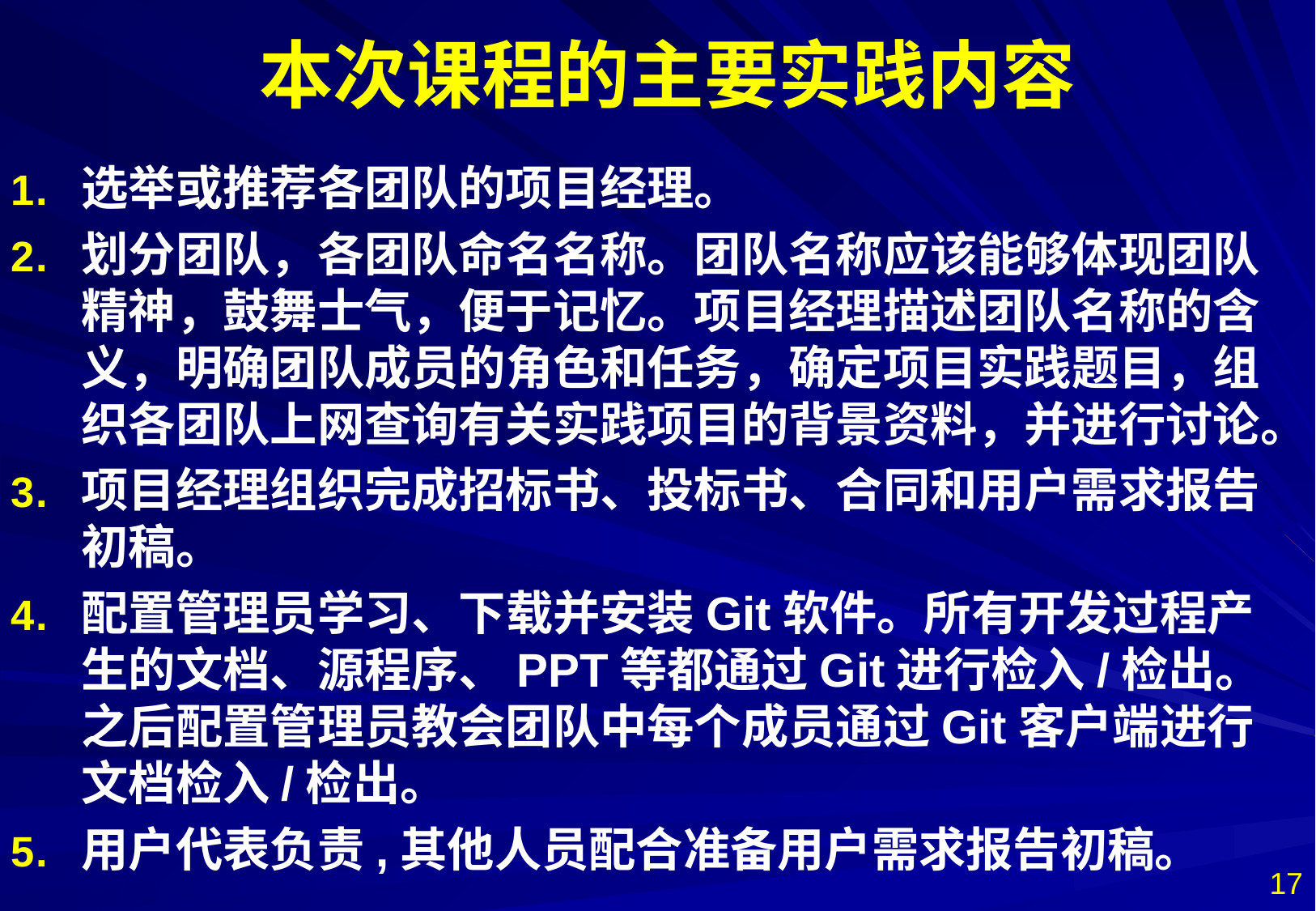

# 本次课程的主要实践内容
选举或推荐各团队的项目经理。
划分团队，各团队命名名称。团队名称应该能够体现团队精神，鼓舞士气，便于记忆。项目经理描述团队名称的含义，明确团队成员的角色和任务，确定项目实践题目，组织各团队上网查询有关实践项目的背景资料，并进行讨论。
项目经理组织完成招标书、投标书、合同和用户需求报告初稿。
配置管理员学习、下载并安装Git软件。所有开发过程产生的文档、源程序、PPT等都通过Git进行检入/检出。之后配置管理员教会团队中每个成员通过Git客户端进行文档检入/检出。
用户代表负责,其他人员配合准备用户需求报告初稿。
17